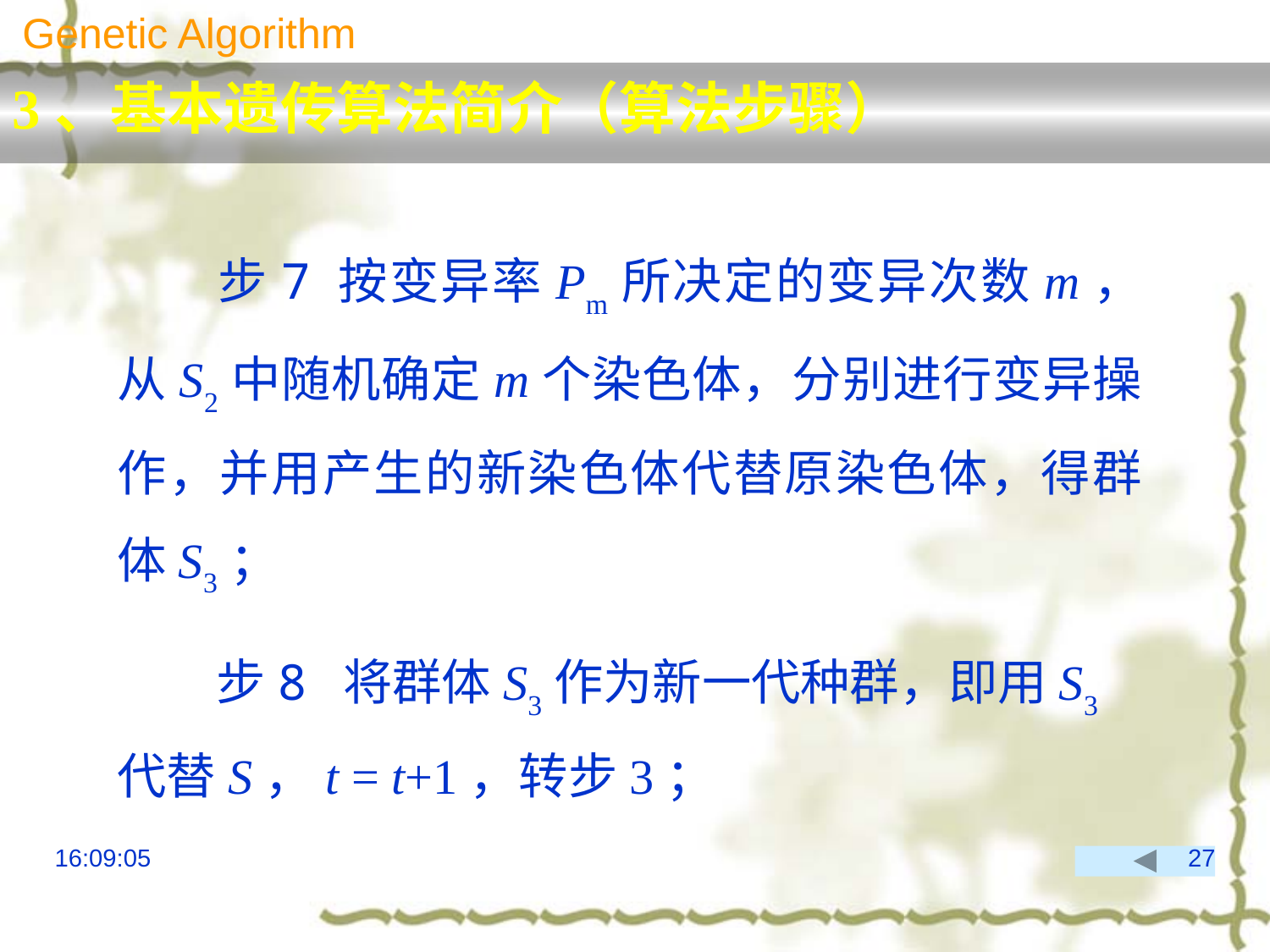

Genetic Algorithm
3、基本遗传算法简介（算法步骤）
　　 步7 按变异率Pm所决定的变异次数m，从S2中随机确定m个染色体，分别进行变异操作，并用产生的新染色体代替原染色体，得群体S3；
　　步8  将群体S3作为新一代种群，即用S3代替S，t = t+1，转步3；
16:09:05
27